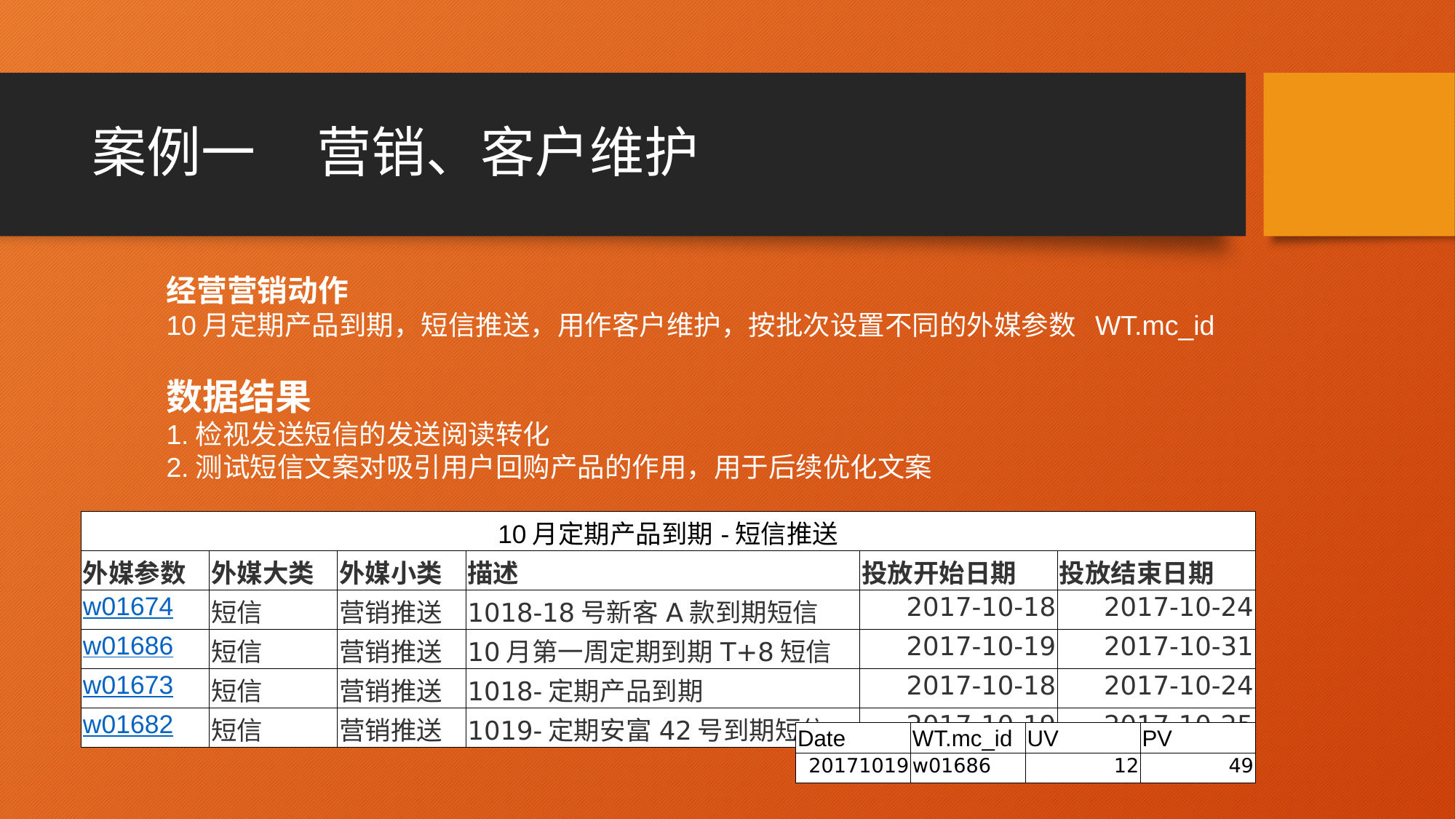

# 案例一     营销、客户维护
经营营销动作
10月定期产品到期，短信推送，用作客户维护，按批次设置不同的外媒参数  WT.mc_id

数据结果
1.检视发送短信的发送阅读转化
2.测试短信文案对吸引用户回购产品的作用，用于后续优化文案
| 10月定期产品到期-短信推送 |  |  |  |  |  |
| --- | --- | --- | --- | --- | --- |
| 外媒参数 | 外媒大类 | 外媒小类 | 描述 | 投放开始日期 | 投放结束日期 |
| w01674 | 短信 | 营销推送 | 1018-18号新客A款到期短信 | 2017-10-18 | 2017-10-24 |
| w01686 | 短信 | 营销推送 | 10月第一周定期到期T+8短信 | 2017-10-19 | 2017-10-31 |
| w01673 | 短信 | 营销推送 | 1018-定期产品到期 | 2017-10-18 | 2017-10-24 |
| w01682 | 短信 | 营销推送 | 1019-定期安富42号到期短信 | 2017-10-19 | 2017-10-25 |
| Date | WT.mc\_id | UV | PV |
| --- | --- | --- | --- |
| 20171019 | w01686 | 12 | 49 |